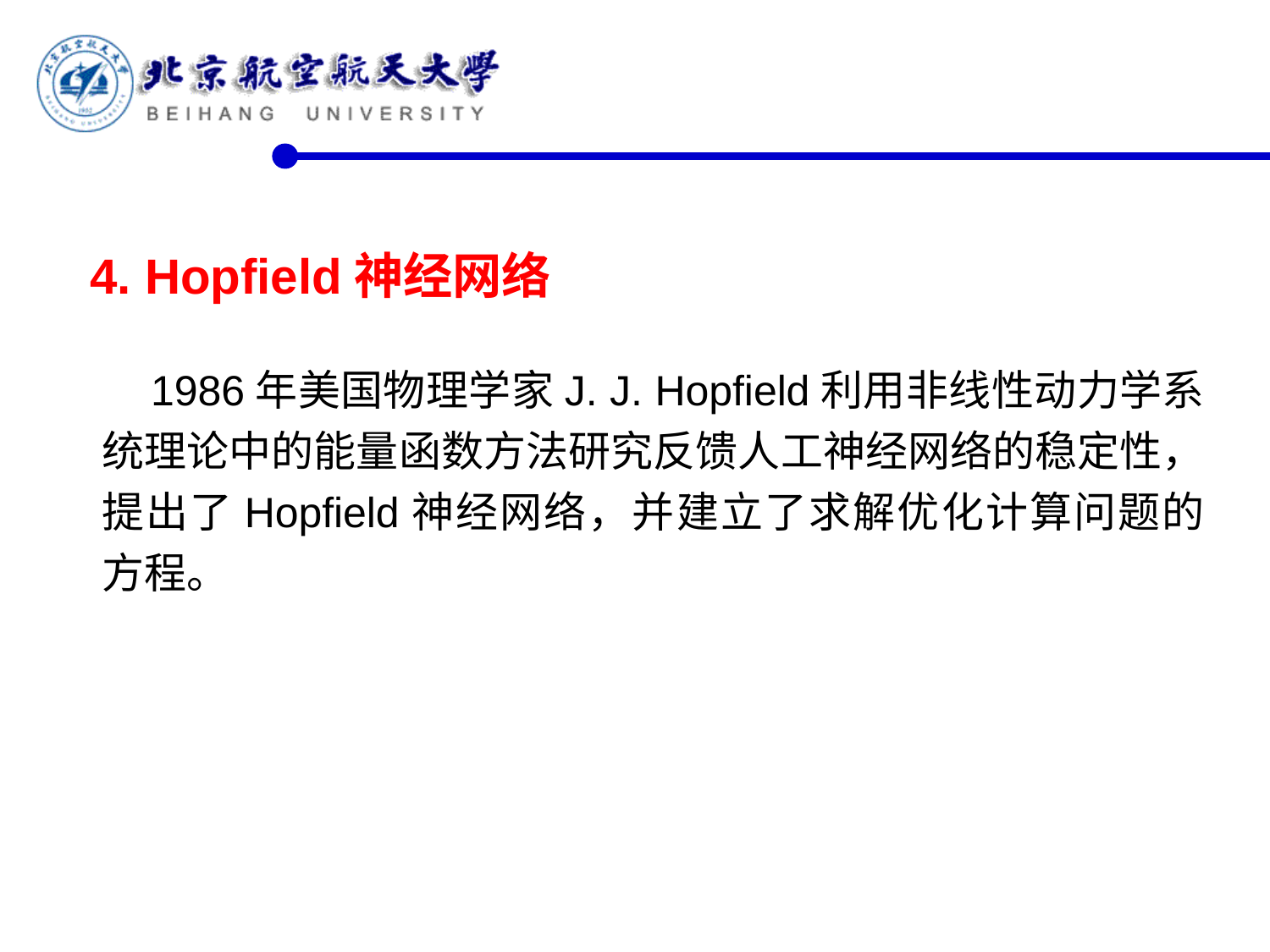

4. Hopfield神经网络
    1986年美国物理学家J. J. Hopfield利用非线性动力学系统理论中的能量函数方法研究反馈人工神经网络的稳定性，提出了Hopfield神经网络，并建立了求解优化计算问题的方程。